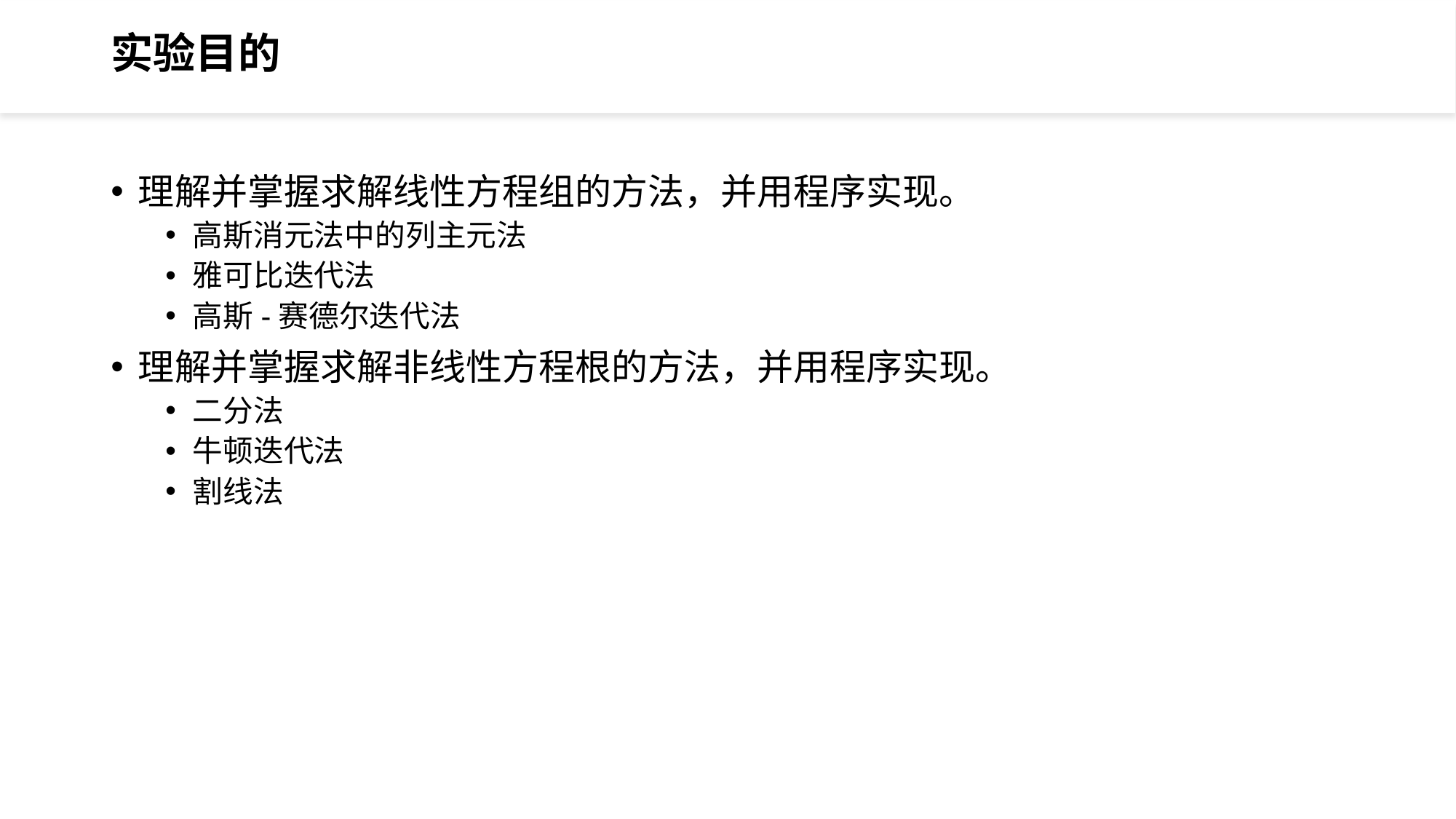

# 实验目的
理解并掌握求解线性方程组的方法，并用程序实现。
高斯消元法中的列主元法
雅可比迭代法
高斯-赛德尔迭代法
理解并掌握求解非线性方程根的方法，并用程序实现。
二分法
牛顿迭代法
割线法